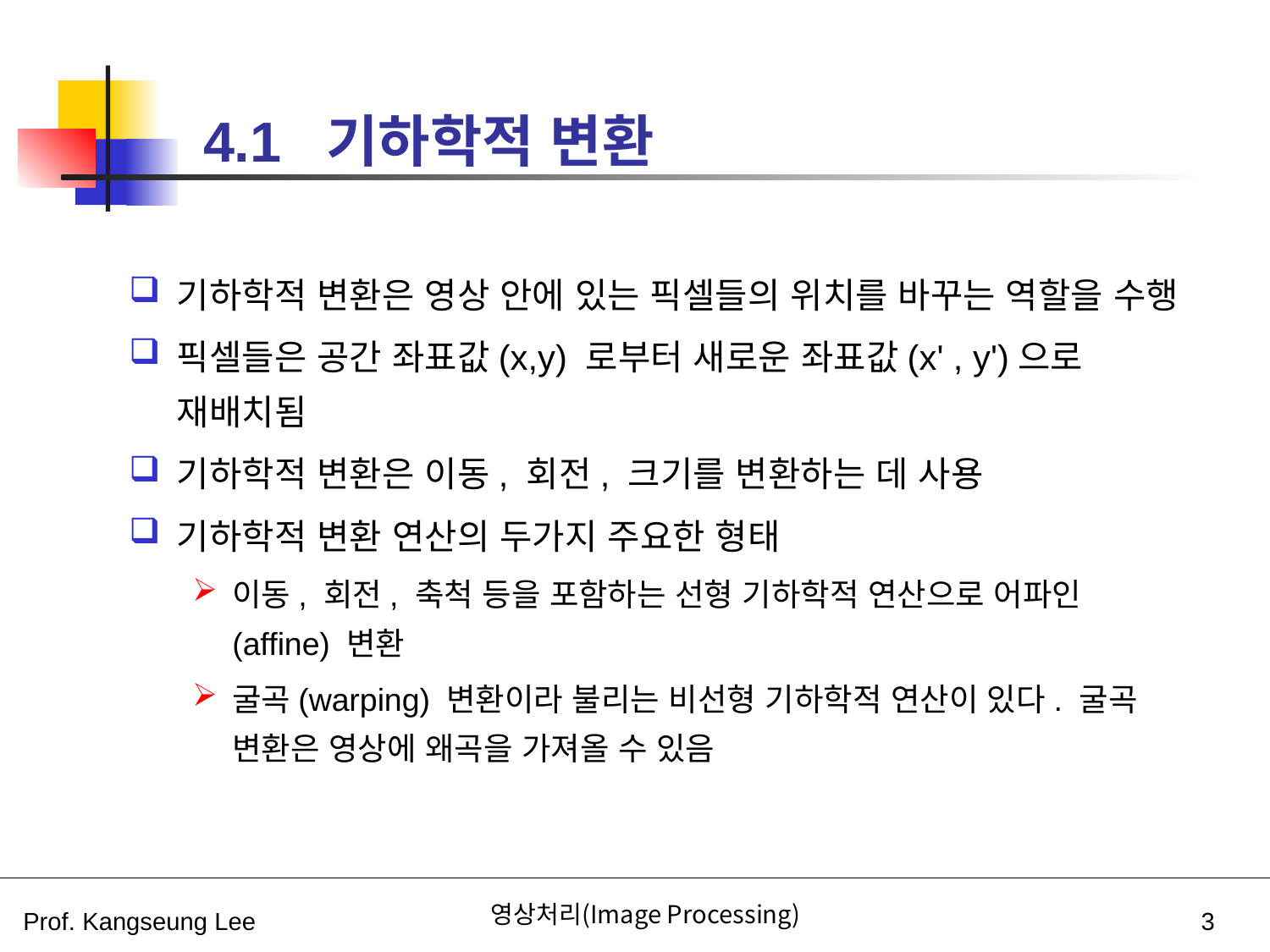

# 4.1  기하학적 변환
기하학적 변환은 영상 안에 있는 픽셀들의 위치를 바꾸는 역할을 수행
픽셀들은 공간 좌표값(x,y) 로부터 새로운 좌표값(x' , y')으로 재배치됨
기하학적 변환은 이동, 회전, 크기를 변환하는 데 사용
기하학적 변환 연산의 두가지 주요한 형태
이동, 회전, 축척 등을 포함하는 선형 기하학적 연산으로 어파인(affine) 변환
굴곡(warping) 변환이라 불리는 비선형 기하학적 연산이 있다. 굴곡 변환은 영상에 왜곡을 가져올 수 있음
영상처리(Image Processing)
3